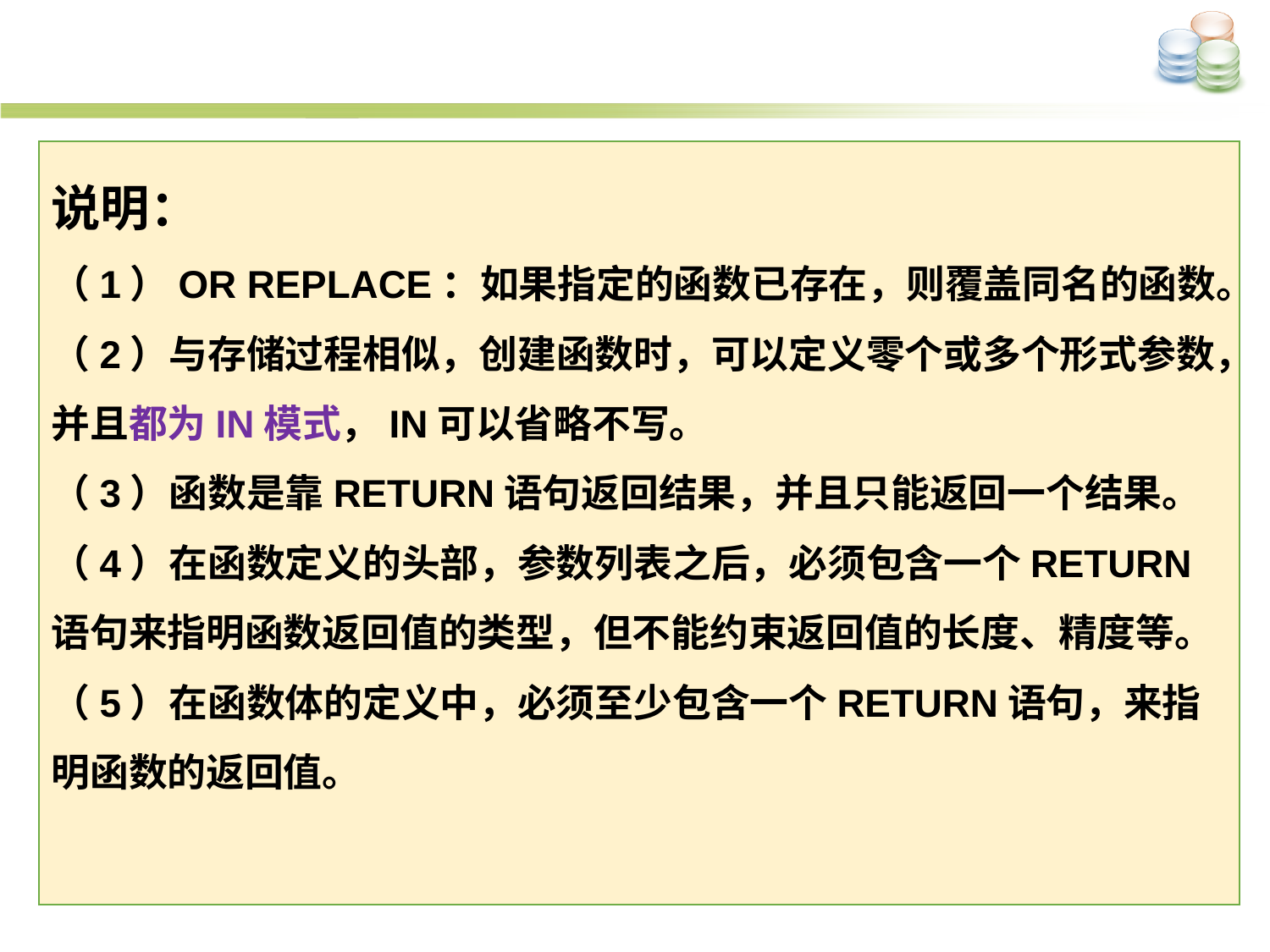

说明：
（1）OR REPLACE：如果指定的函数已存在，则覆盖同名的函数。
（2）与存储过程相似，创建函数时，可以定义零个或多个形式参数，并且都为IN模式，IN可以省略不写。
（3）函数是靠RETURN语句返回结果，并且只能返回一个结果。
（4）在函数定义的头部，参数列表之后，必须包含一个RETURN语句来指明函数返回值的类型，但不能约束返回值的长度、精度等。
（5）在函数体的定义中，必须至少包含一个RETURN语句，来指明函数的返回值。

33